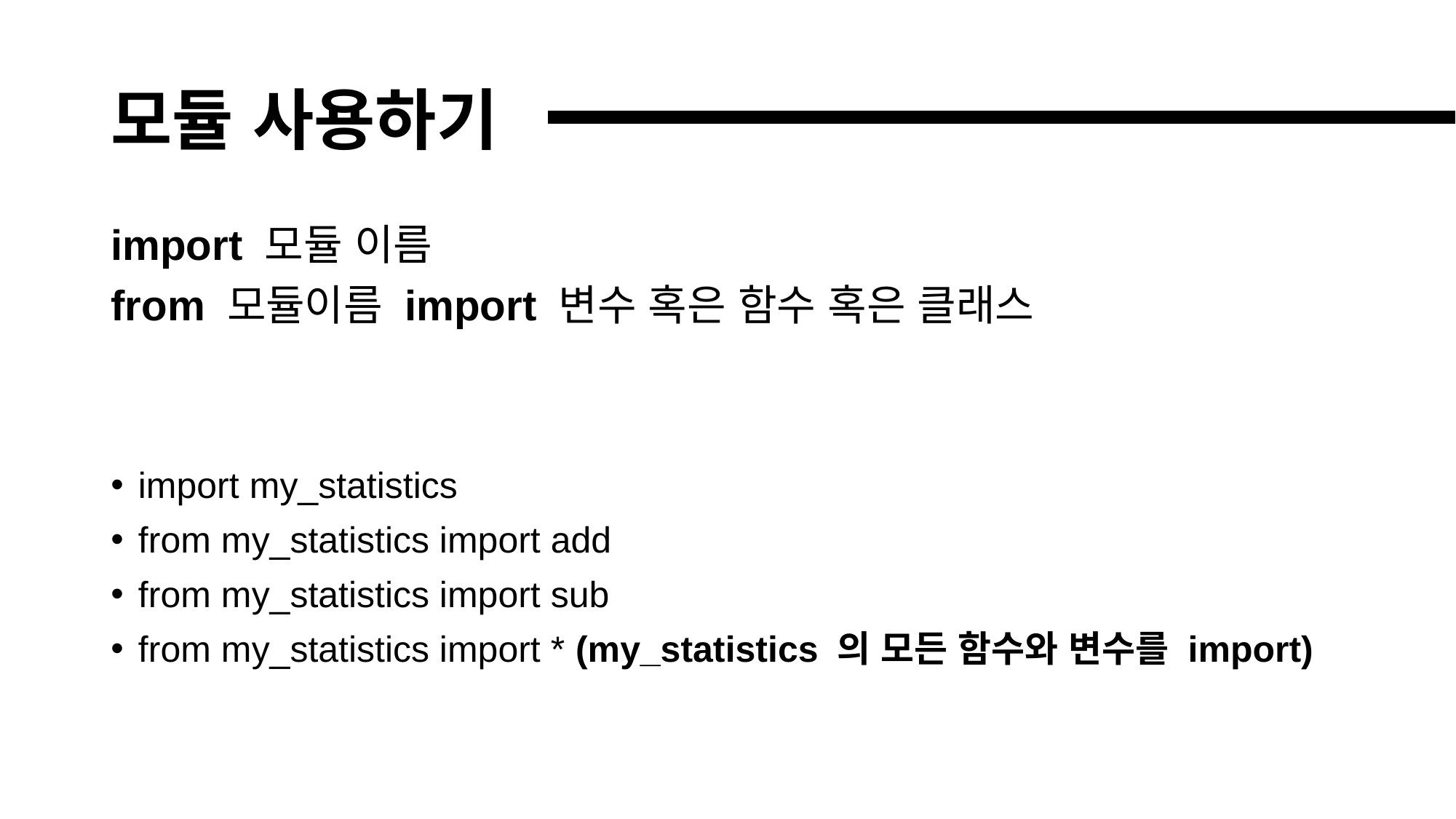

# 모듈 사용하기

import 모듈 이름
from 모듈이름 import 변수 혹은 함수 혹은 클래스

import my_statistics
from my_statistics import add
from my_statistics import sub
from my_statistics import * (my_statistics 의 모든 함수와 변수를 import)